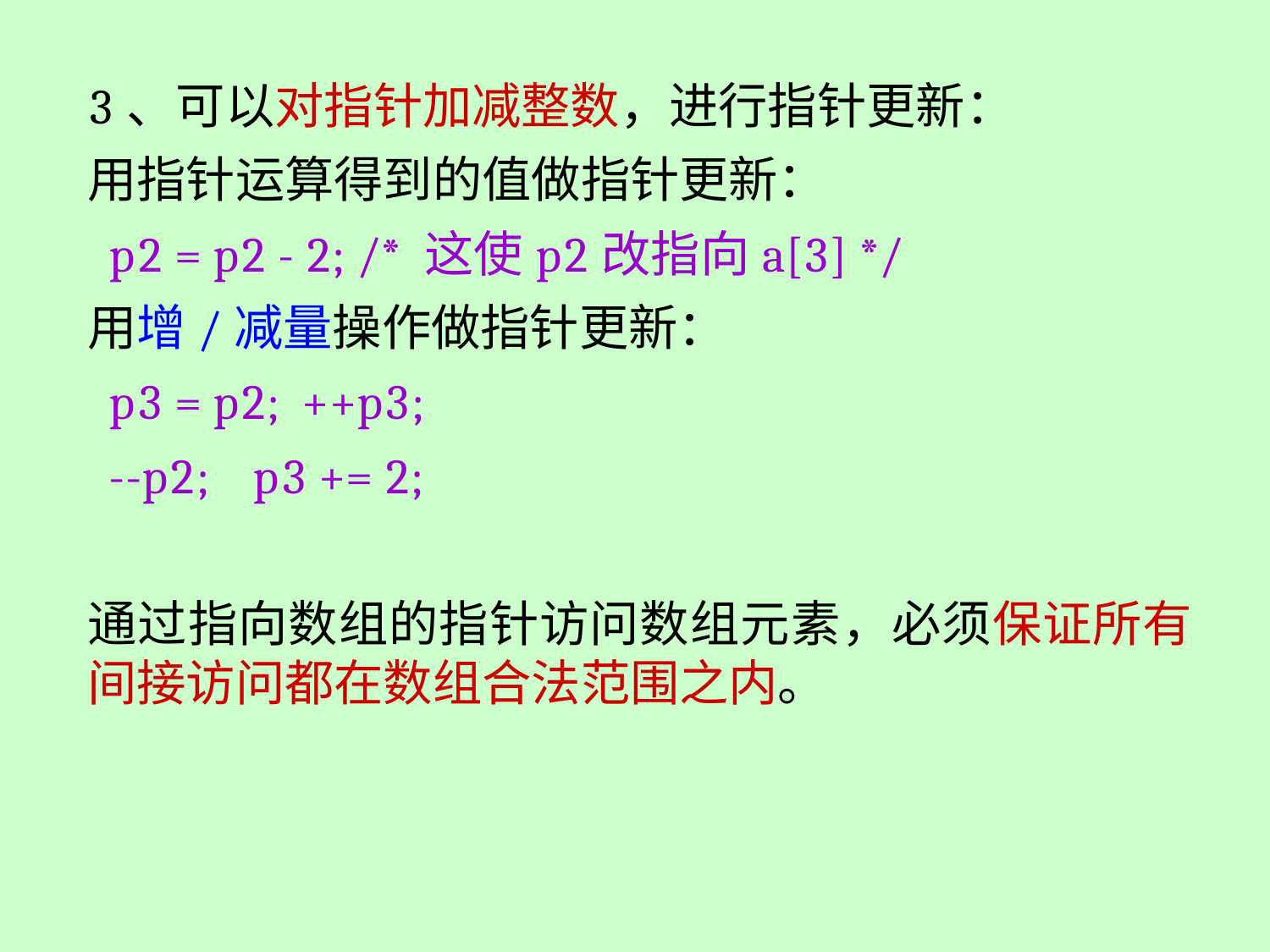

3、可以对指针加减整数，进行指针更新：
用指针运算得到的值做指针更新：
  p2 = p2 - 2; /* 这使p2改指向a[3] */
用增/减量操作做指针更新：
  p3 = p2;  ++p3;
  --p2;    p3 += 2;

通过指向数组的指针访问数组元素，必须保证所有间接访问都在数组合法范围之内。
45